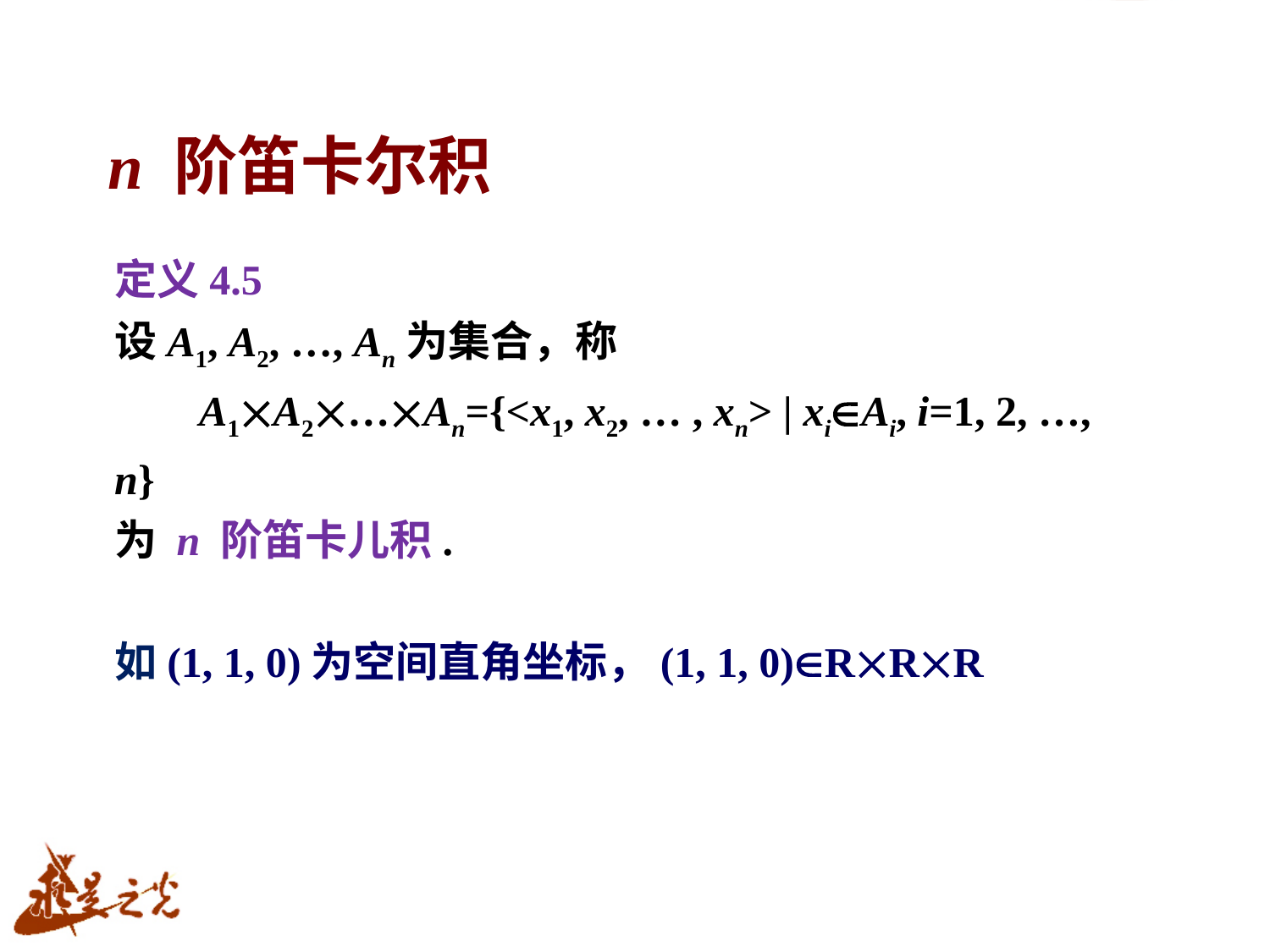

# n 阶笛卡尔积
定义4.5
设A1, A2, …, An为集合，称
        A1×A2×…×An={<x1, x2, … , xn> | xi∈Ai, i=1, 2, …, n}
为 n 阶笛卡儿积.

如(1, 1, 0)为空间直角坐标，(1, 1, 0)∈R×R×R
10